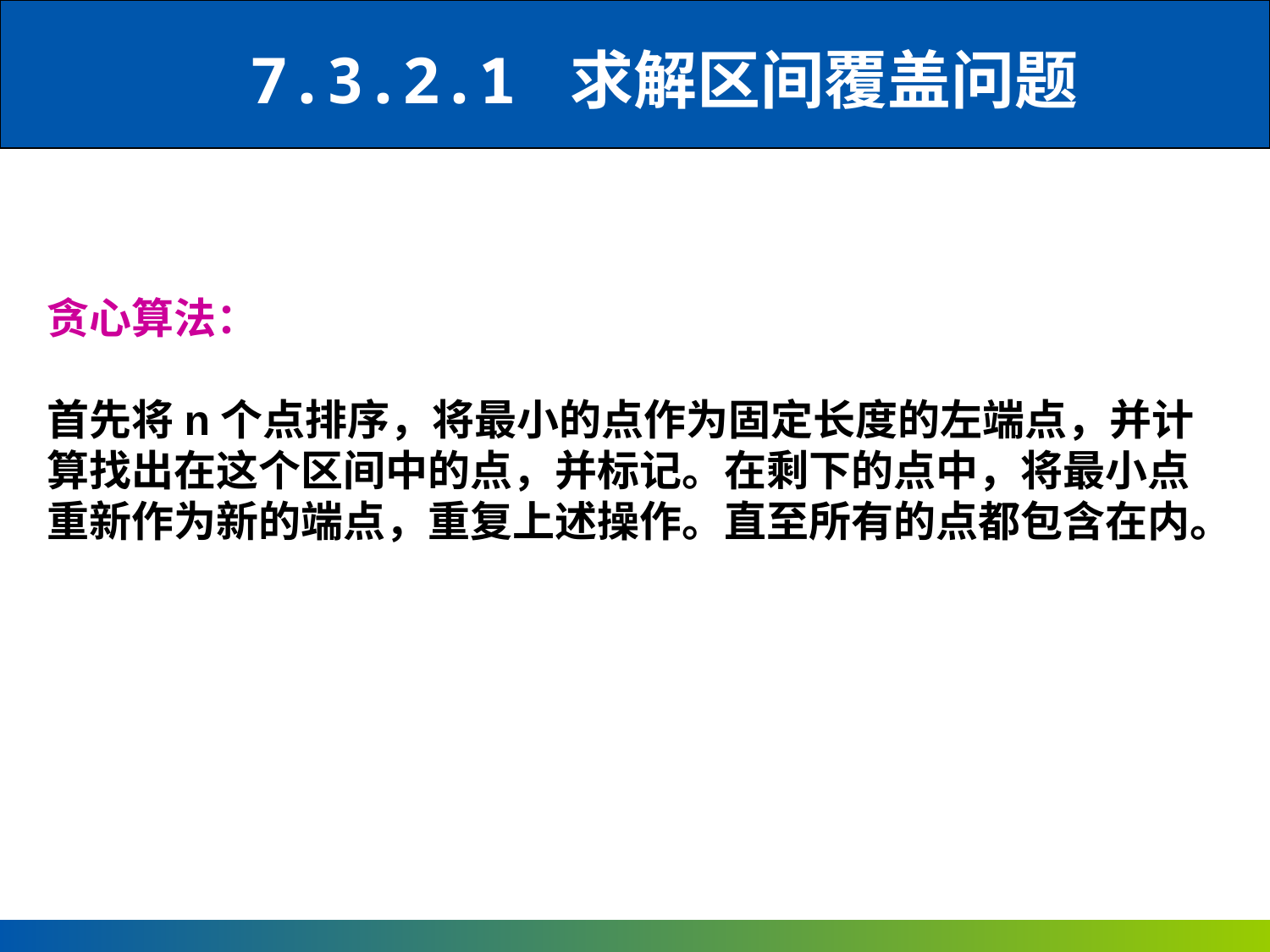

7.3.2.1 求解区间覆盖问题
贪心算法：

首先将n个点排序，将最小的点作为固定长度的左端点，并计算找出在这个区间中的点，并标记。在剩下的点中，将最小点重新作为新的端点，重复上述操作。直至所有的点都包含在内。